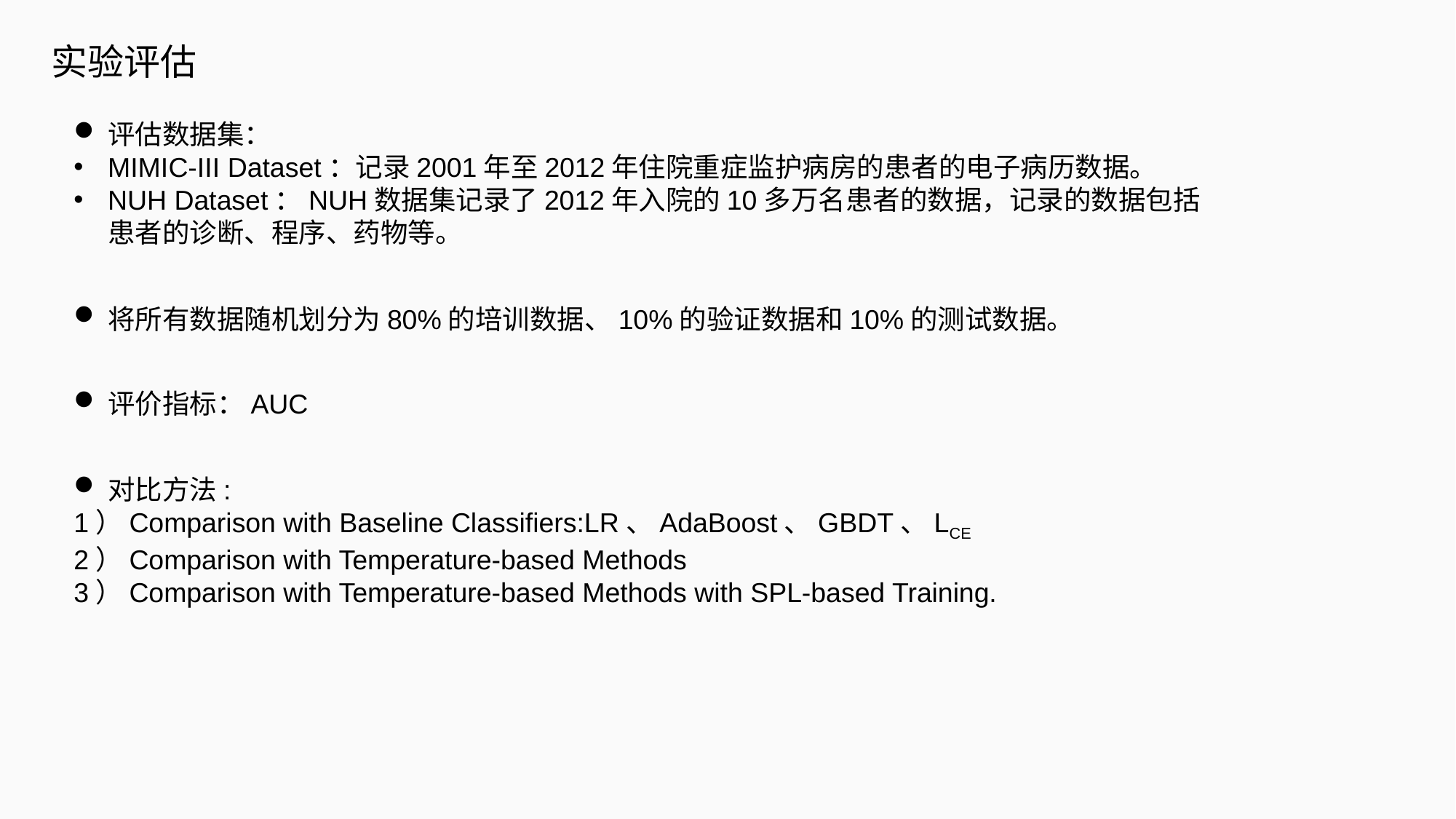

实验评估
评估数据集：
MIMIC-III Dataset：记录2001年至2012年住院重症监护病房的患者的电子病历数据。
NUH Dataset：NUH数据集记录了2012年入院的10多万名患者的数据，记录的数据包括患者的诊断、程序、药物等。
将所有数据随机划分为80%的培训数据、10%的验证数据和10%的测试数据。
评价指标：AUC
对比方法:
1）Comparison with Baseline Classifiers:LR、AdaBoost、GBDT、LCE
2）Comparison with Temperature-based Methods
3）Comparison with Temperature-based Methods with SPL-based Training.